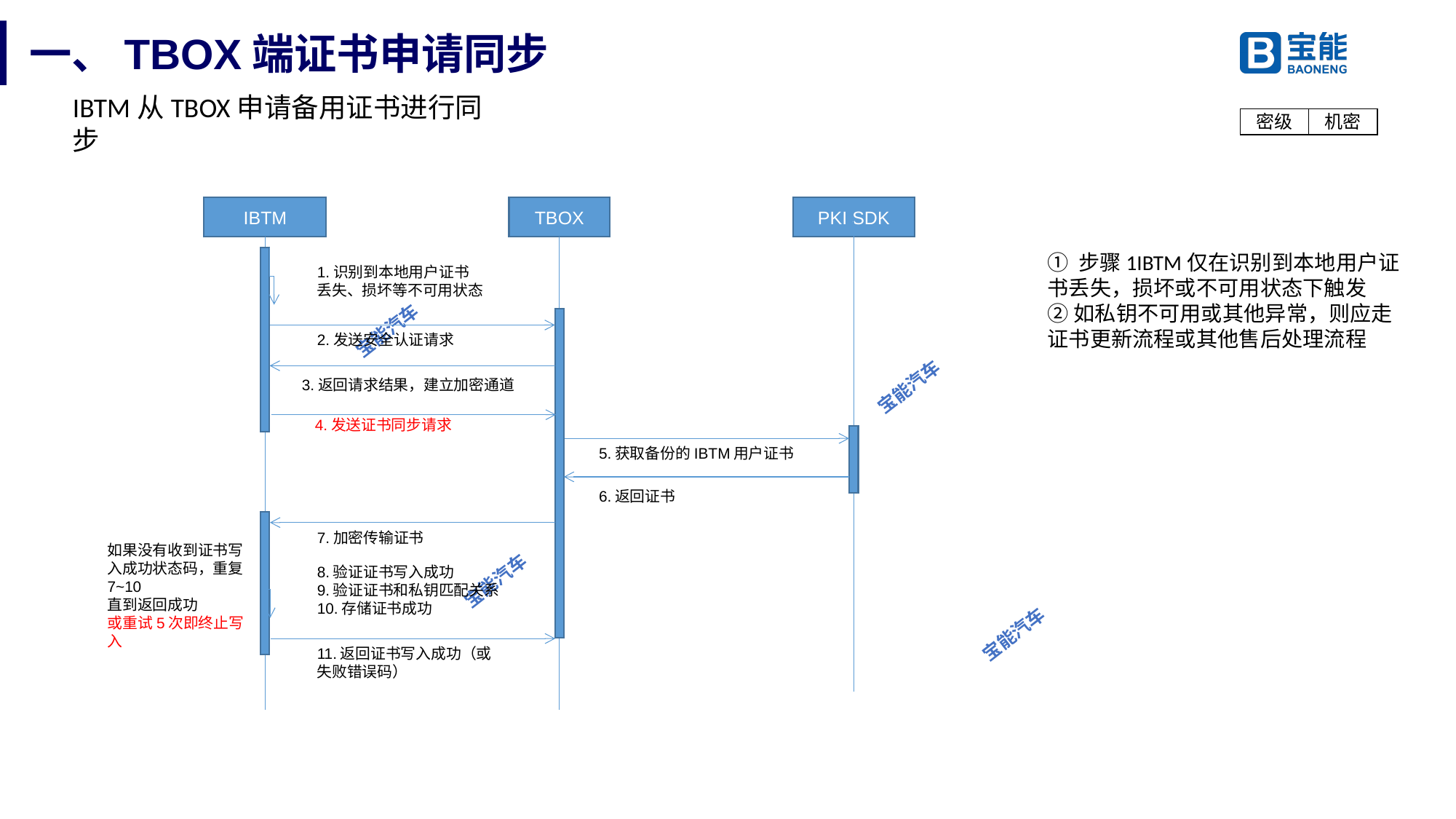

# 一、TBOX端证书申请同步
IBTM从TBOX申请备用证书进行同步
IBTM
TBOX
PKI SDK
① 步骤1IBTM仅在识别到本地用户证书丢失，损坏或不可用状态下触发
②如私钥不可用或其他异常，则应走证书更新流程或其他售后处理流程

1.识别到本地用户证书丢失、损坏等不可用状态

2.发送安全认证请求
3.返回请求结果，建立加密通道
4.发送证书同步请求

5.获取备份的IBTM用户证书
6.返回证书

7.加密传输证书
如果没有收到证书写入成功状态码，重复7~10
直到返回成功
或重试5次即终止写入
8.验证证书写入成功
9.验证证书和私钥匹配关系
10.存储证书成功
11.返回证书写入成功（或失败错误码）
5